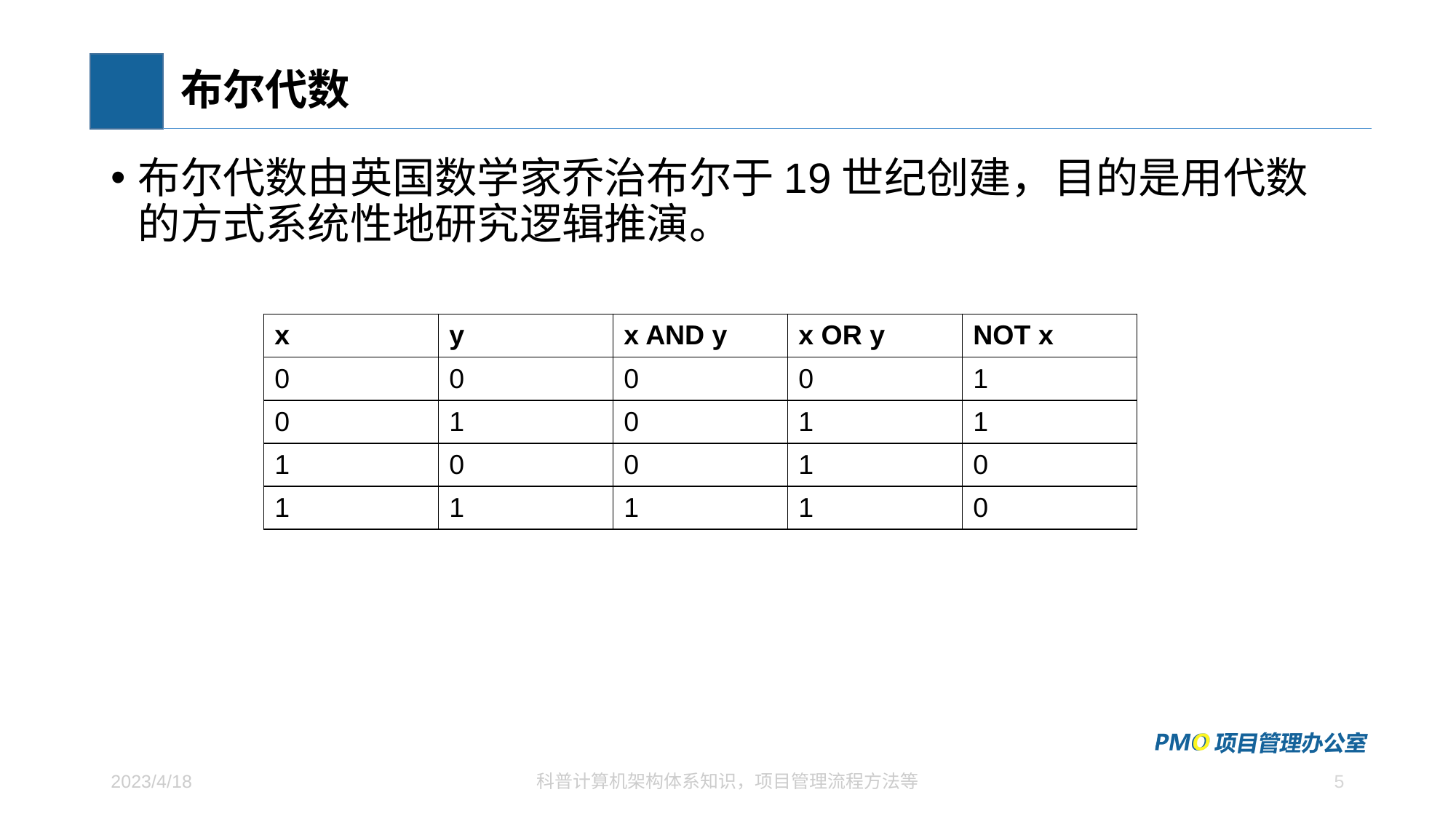

# 布尔代数
布尔代数由英国数学家乔治布尔于19世纪创建，目的是用代数的方式系统性地研究逻辑推演。
| x | y | x AND y | x OR y | NOT x |
| --- | --- | --- | --- | --- |
| 0 | 0 | 0 | 0 | 1 |
| 0 | 1 | 0 | 1 | 1 |
| 1 | 0 | 0 | 1 | 0 |
| 1 | 1 | 1 | 1 | 0 |
5
2023/4/18
科普计算机架构体系知识，项目管理流程方法等